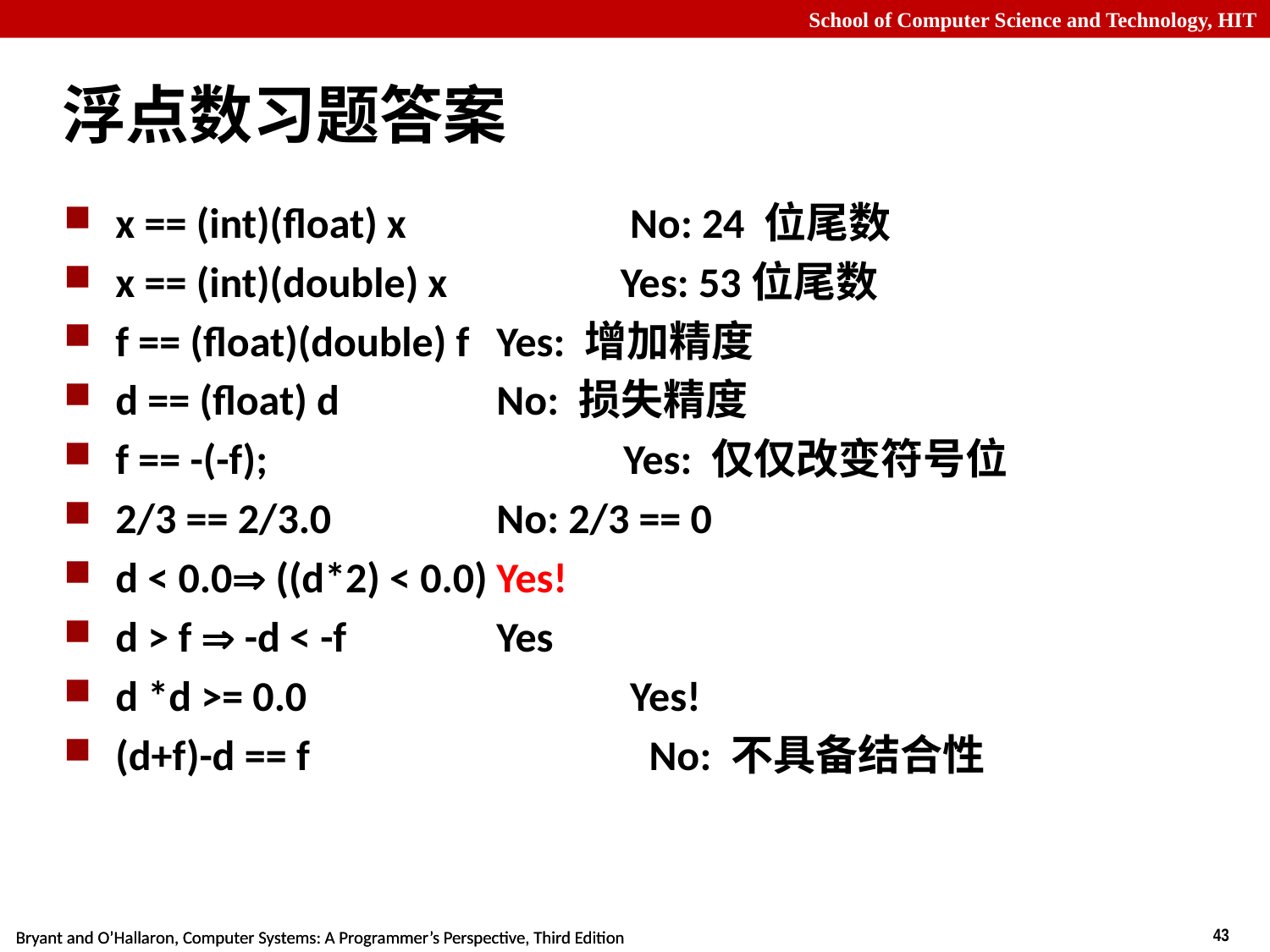

# 浮点数习题答案
x == (int)(float) x	              No: 24 位尾数
x == (int)(double) x	             Yes: 53位尾数
f == (float)(double) f	Yes: 增加精度
d == (float) d		No: 损失精度
f == -(-f);			Yes: 仅仅改变符号位
2/3 == 2/3.0		No: 2/3 == 0
d < 0.0⇒ ((d*2) < 0.0)	Yes!
d > f ⇒ -d < -f		Yes
d *d >= 0.0		              Yes!
(d+f)-d == f		                No: 不具备结合性